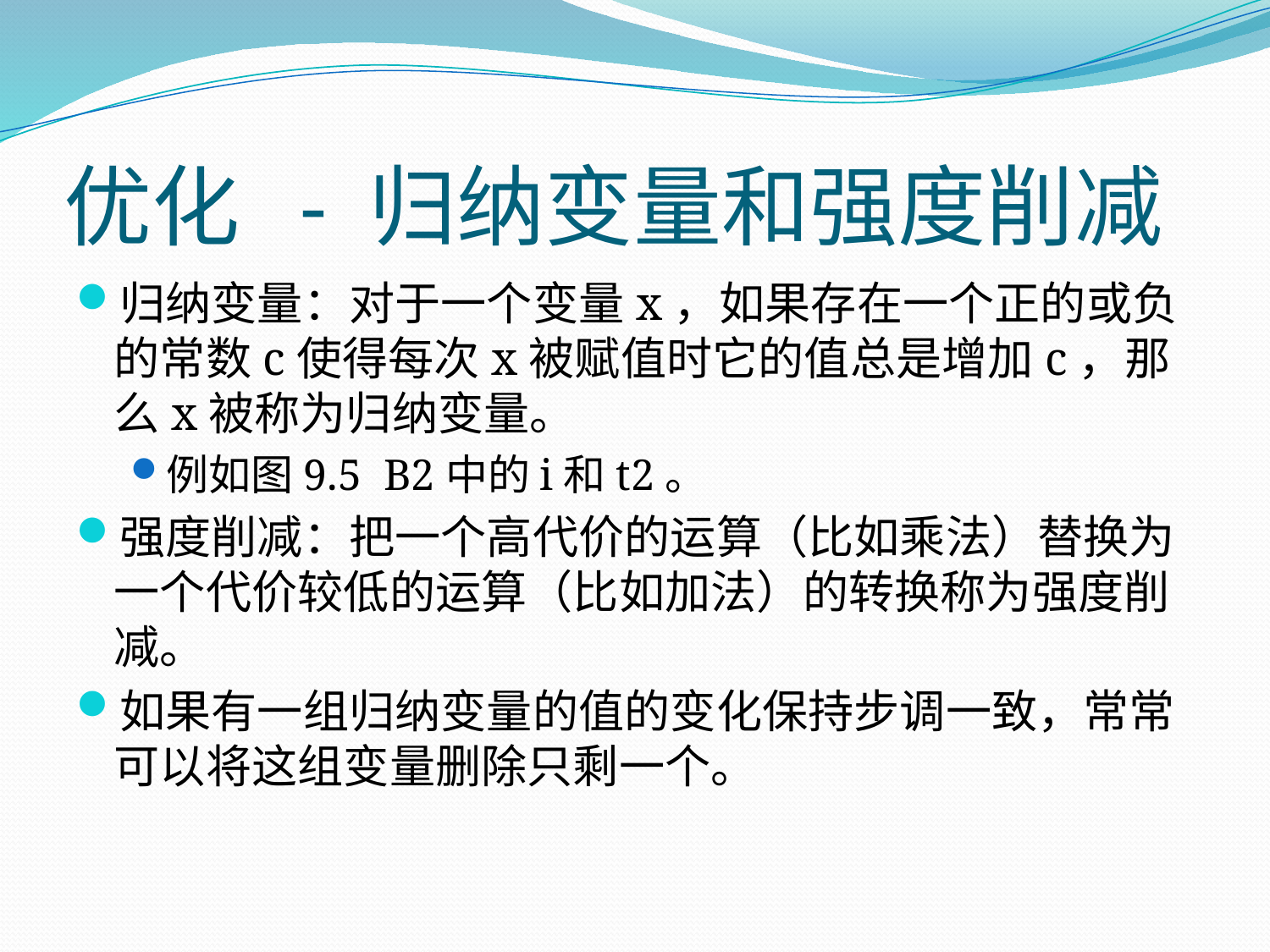

# 优化  - 归纳变量和强度削减
归纳变量：对于一个变量x，如果存在一个正的或负的常数c使得每次x被赋值时它的值总是增加c，那么x被称为归纳变量。
例如图9.5  B2中的i和t2。
强度削减：把一个高代价的运算（比如乘法）替换为一个代价较低的运算（比如加法）的转换称为强度削减。
如果有一组归纳变量的值的变化保持步调一致，常常可以将这组变量删除只剩一个。